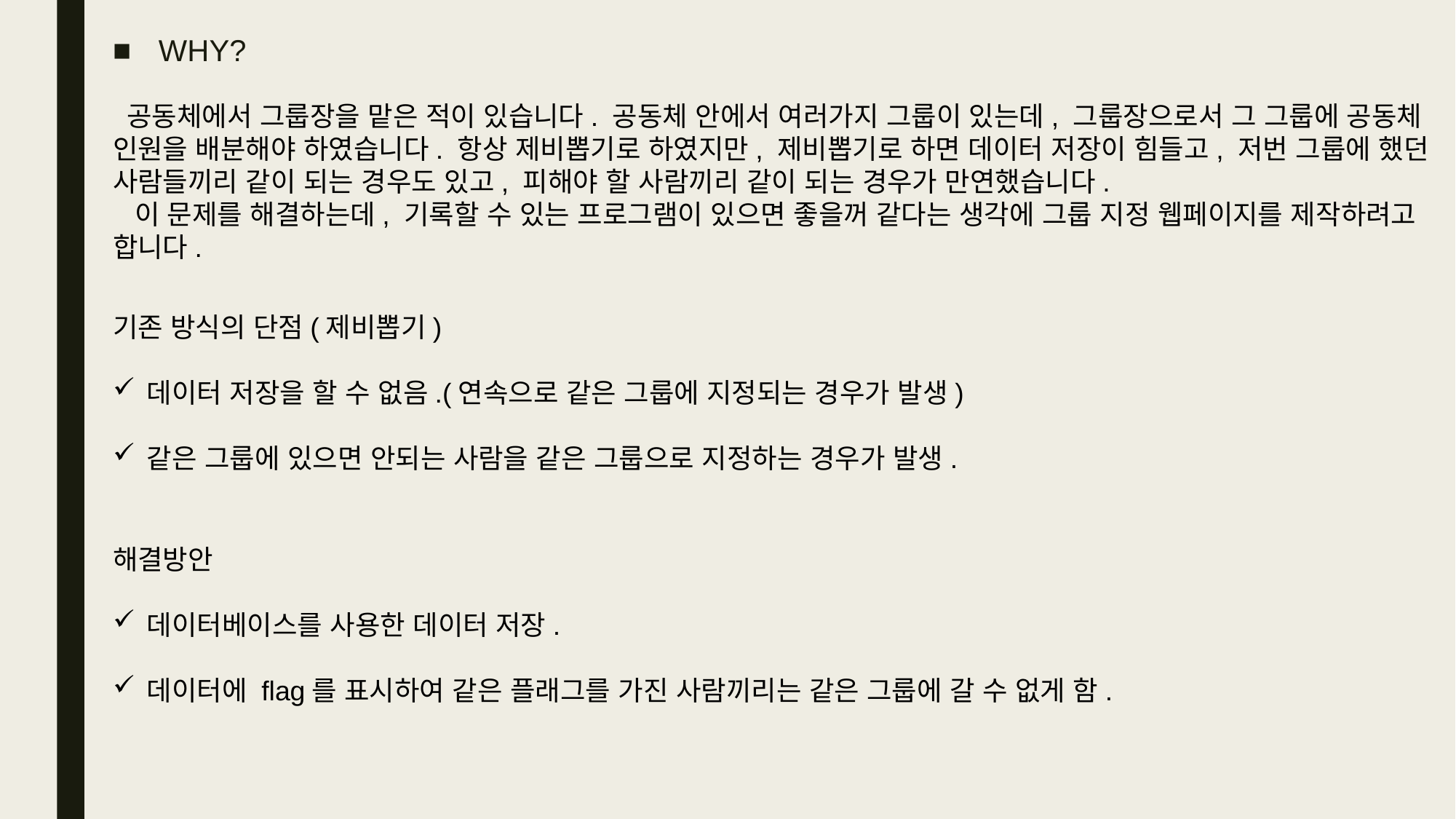

WHY?
 공동체에서 그룹장을 맡은 적이 있습니다. 공동체 안에서 여러가지 그룹이 있는데, 그룹장으로서 그 그룹에 공동체 인원을 배분해야 하였습니다. 항상 제비뽑기로 하였지만, 제비뽑기로 하면 데이터 저장이 힘들고, 저번 그룹에 했던 사람들끼리 같이 되는 경우도 있고, 피해야 할 사람끼리 같이 되는 경우가 만연했습니다.
  이 문제를 해결하는데, 기록할 수 있는 프로그램이 있으면 좋을꺼 같다는 생각에 그룹 지정 웹페이지를 제작하려고 합니다.
기존 방식의 단점(제비뽑기)

데이터 저장을 할 수 없음.(연속으로 같은 그룹에 지정되는 경우가 발생)

같은 그룹에 있으면 안되는 사람을 같은 그룹으로 지정하는 경우가 발생.
해결방안

데이터베이스를 사용한 데이터 저장.

데이터에 flag를 표시하여 같은 플래그를 가진 사람끼리는 같은 그룹에 갈 수 없게 함.